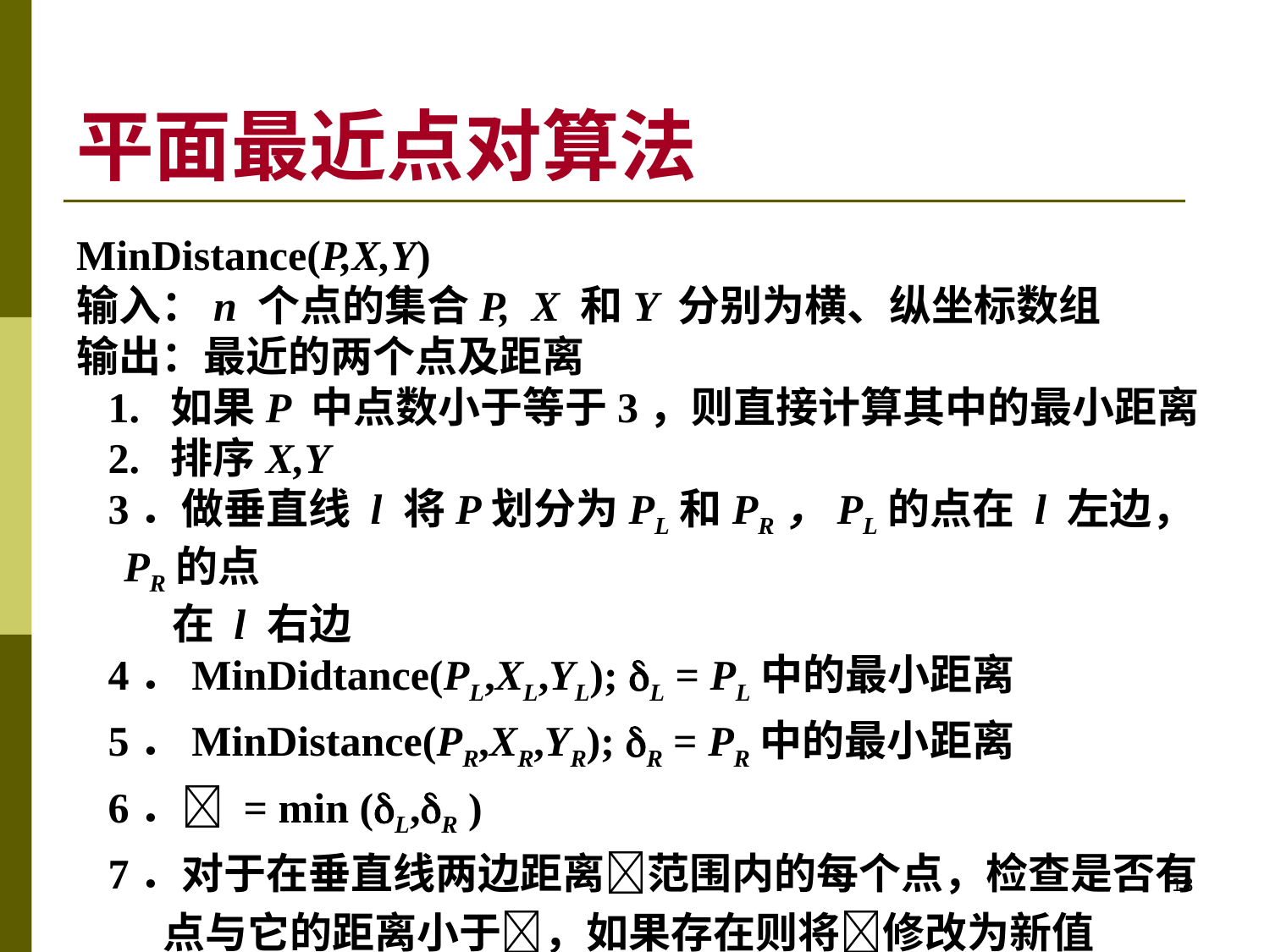

# 平面最近点对算法
MinDistance(P,X,Y)
输入：n 个点的集合P,  X 和Y 分别为横、纵坐标数组
输出：最近的两个点及距离
   1.  如果P 中点数小于等于3，则直接计算其中的最小距离
   2.  排序X,Y
   3．做垂直线 l 将P划分为PL和PR，PL的点在 l 左边，PR的点
         在 l 右边
   4．MinDidtance(PL,XL,YL); δL = PL中的最小距离
   5．MinDistance(PR,XR,YR); δR = PR中的最小距离
   6．δ = min (δL,δR )
   7．对于在垂直线两边距离δ范围内的每个点，检查是否有
        点与它的距离小于δ，如果存在则将δ修改为新值
18